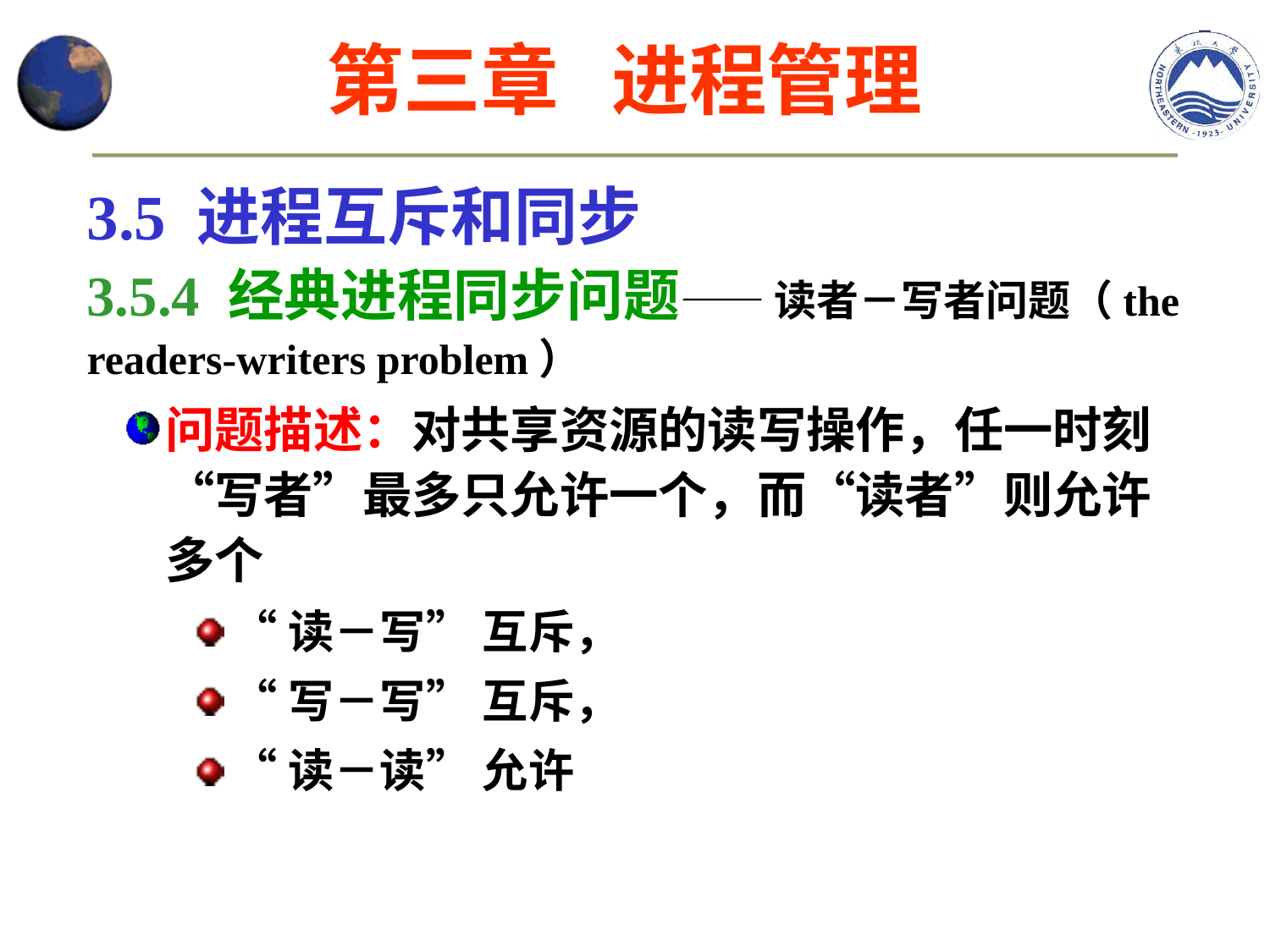

第三章   进程管理
3.5 进程互斥和同步
3.5.4 经典进程同步问题—— 读者－写者问题（the readers-writers problem）
问题描述：对共享资源的读写操作，任一时刻“写者”最多只允许一个，而“读者”则允许多个
“读－写” 互斥，
“写－写” 互斥，
“读－读” 允许